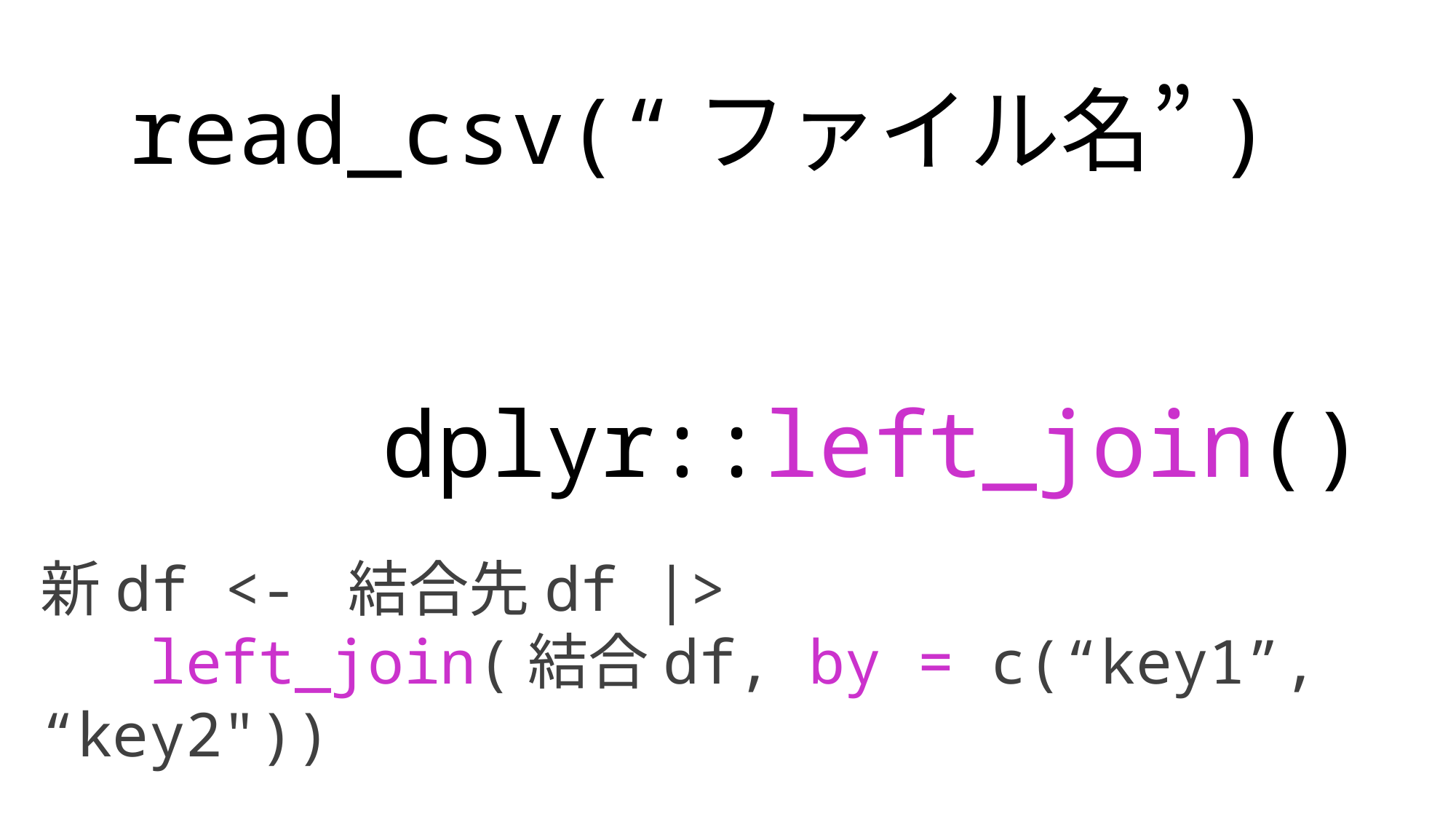

read_csv(“ファイル名”)
dplyr::left_join()
新df <- 結合先df |>
	left_join(結合df, by = c(“key1”, “key2"))